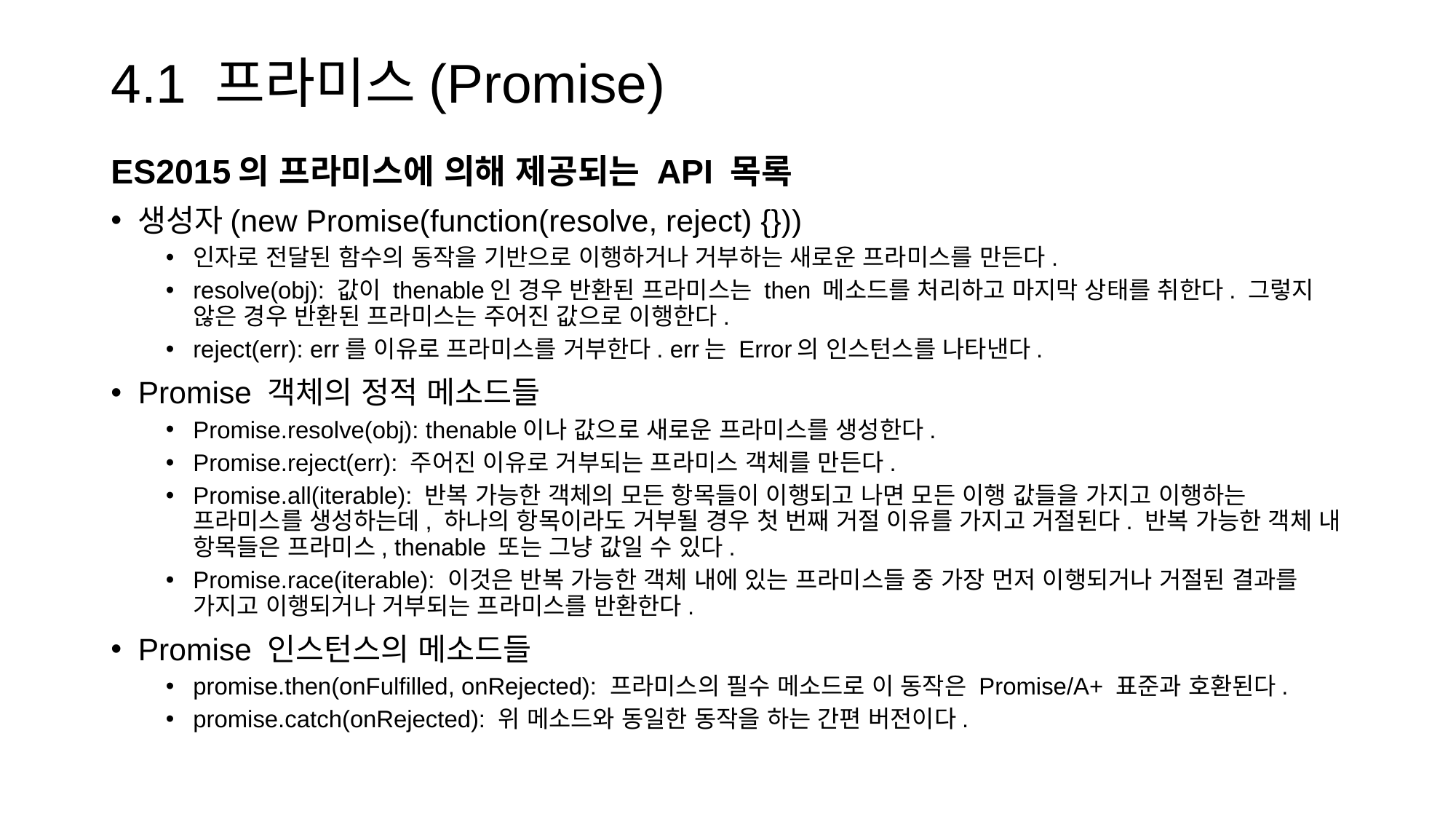

# 4.1 프라미스(Promise)
ES2015의 프라미스에 의해 제공되는 API 목록
생성자(new Promise(function(resolve, reject) {}))
인자로 전달된 함수의 동작을 기반으로 이행하거나 거부하는 새로운 프라미스를 만든다.
resolve(obj): 값이 thenable인 경우 반환된 프라미스는 then 메소드를 처리하고 마지막 상태를 취한다. 그렇지 않은 경우 반환된 프라미스는 주어진 값으로 이행한다.
reject(err): err를 이유로 프라미스를 거부한다. err는 Error의 인스턴스를 나타낸다.
Promise 객체의 정적 메소드들
Promise.resolve(obj): thenable이나 값으로 새로운 프라미스를 생성한다.
Promise.reject(err): 주어진 이유로 거부되는 프라미스 객체를 만든다.
Promise.all(iterable): 반복 가능한 객체의 모든 항목들이 이행되고 나면 모든 이행 값들을 가지고 이행하는 프라미스를 생성하는데, 하나의 항목이라도 거부될 경우 첫 번째 거절 이유를 가지고 거절된다. 반복 가능한 객체 내 항목들은 프라미스, thenable 또는 그냥 값일 수 있다.
Promise.race(iterable): 이것은 반복 가능한 객체 내에 있는 프라미스들 중 가장 먼저 이행되거나 거절된 결과를 가지고 이행되거나 거부되는 프라미스를 반환한다.
Promise 인스턴스의 메소드들
promise.then(onFulfilled, onRejected): 프라미스의 필수 메소드로 이 동작은 Promise/A+ 표준과 호환된다.
promise.catch(onRejected): 위 메소드와 동일한 동작을 하는 간편 버전이다.